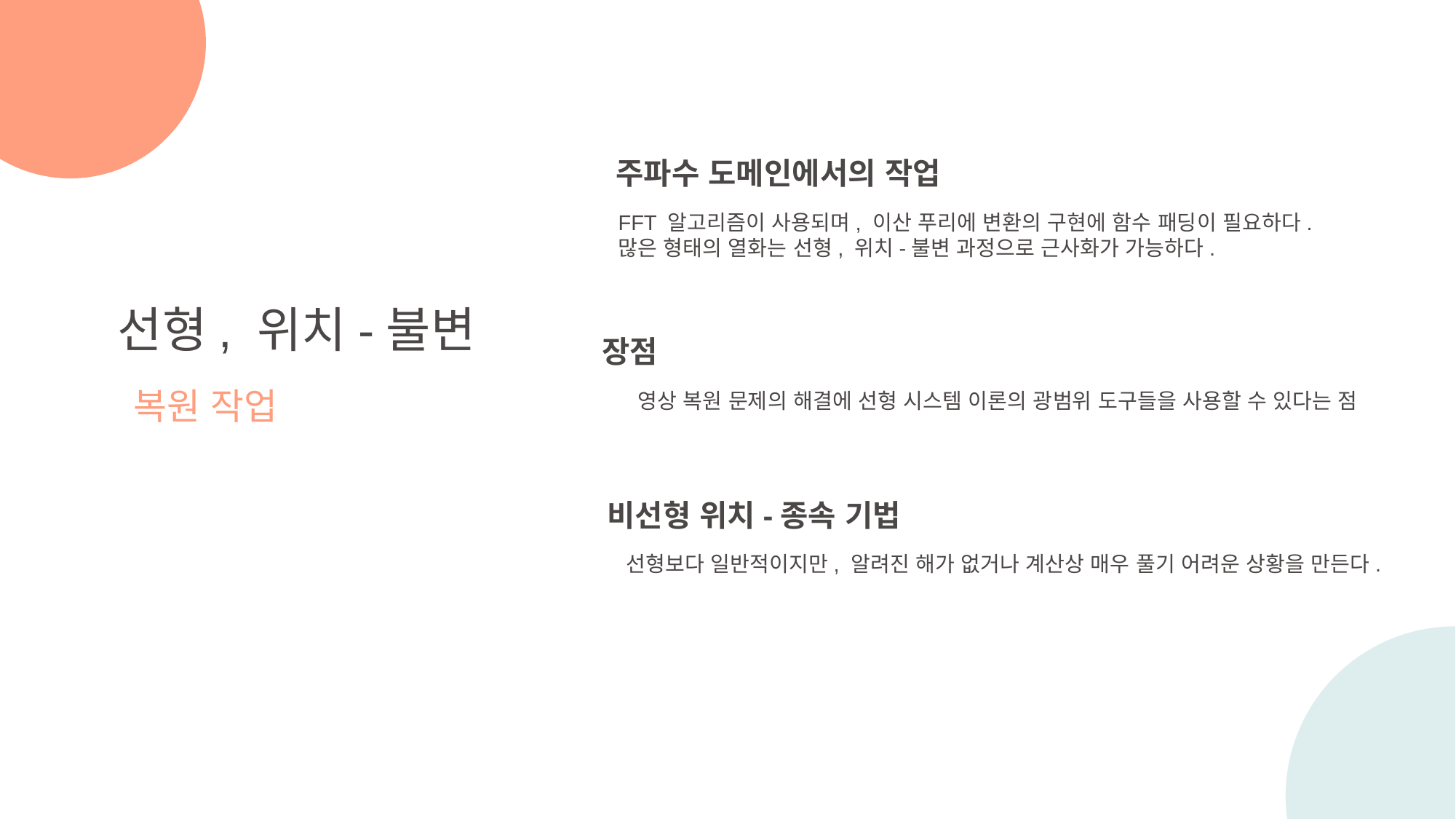

주파수 도메인에서의 작업
FFT 알고리즘이 사용되며, 이산 푸리에 변환의 구현에 함수 패딩이 필요하다.
많은 형태의 열화는 선형, 위치-불변 과정으로 근사화가 가능하다.
선형, 위치-불변
복원 작업
장점
영상 복원 문제의 해결에 선형 시스템 이론의 광범위 도구들을 사용할 수 있다는 점
비선형 위치-종속 기법
선형보다 일반적이지만, 알려진 해가 없거나 계산상 매우 풀기 어려운 상황을 만든다.